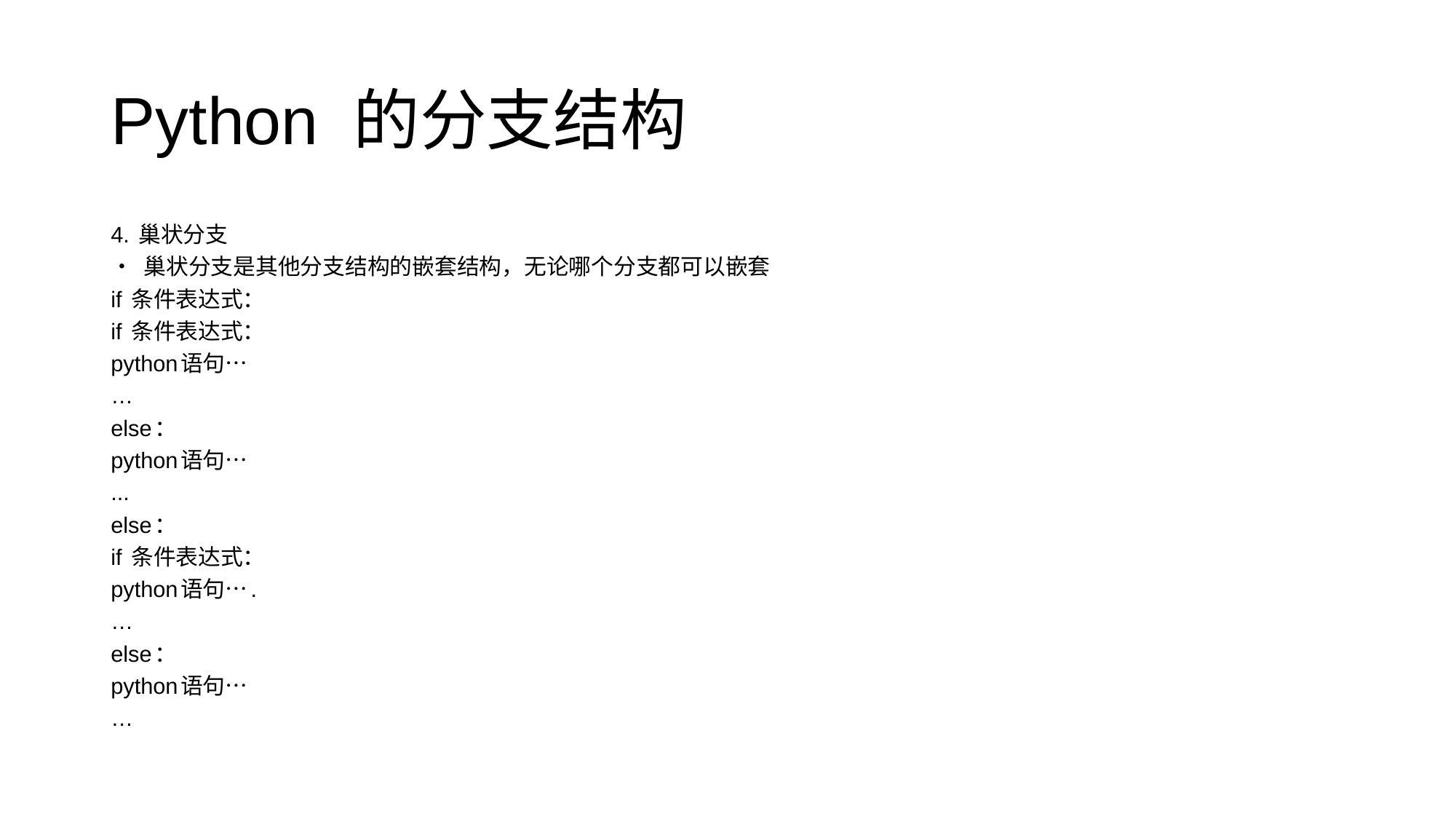

# Python 的分支结构
4. 巢状分支
•  巢状分支是其他分支结构的嵌套结构，无论哪个分支都可以嵌套
if 条件表达式：
if 条件表达式：
python语句…
…
else：
python语句…
...
else：
if 条件表达式：
python语句….
…
else：
python语句…
…